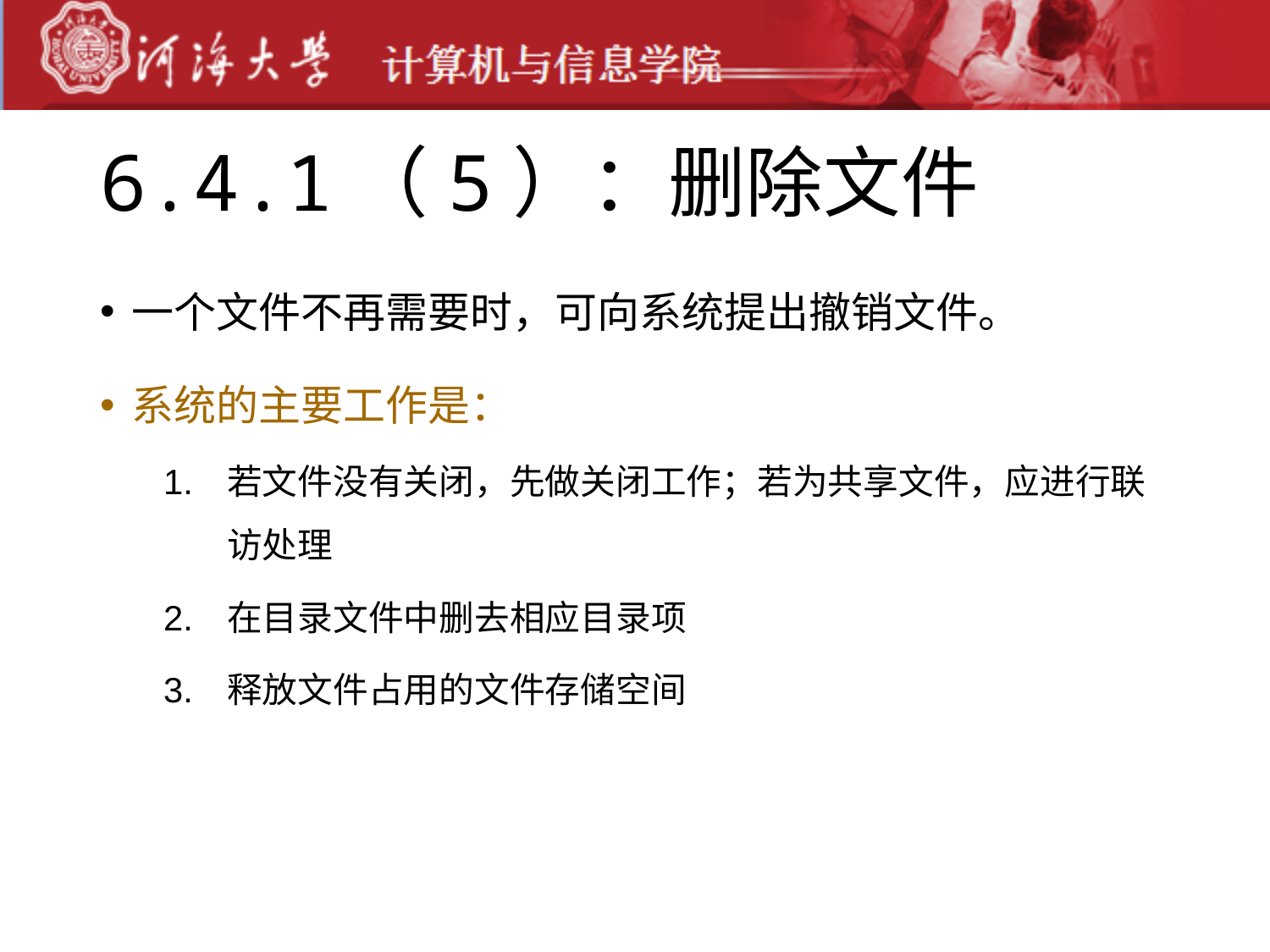

# 6.4.1（5）：删除文件
一个文件不再需要时，可向系统提出撤销文件。
系统的主要工作是：
若文件没有关闭，先做关闭工作；若为共享文件，应进行联访处理
在目录文件中删去相应目录项
释放文件占用的文件存储空间